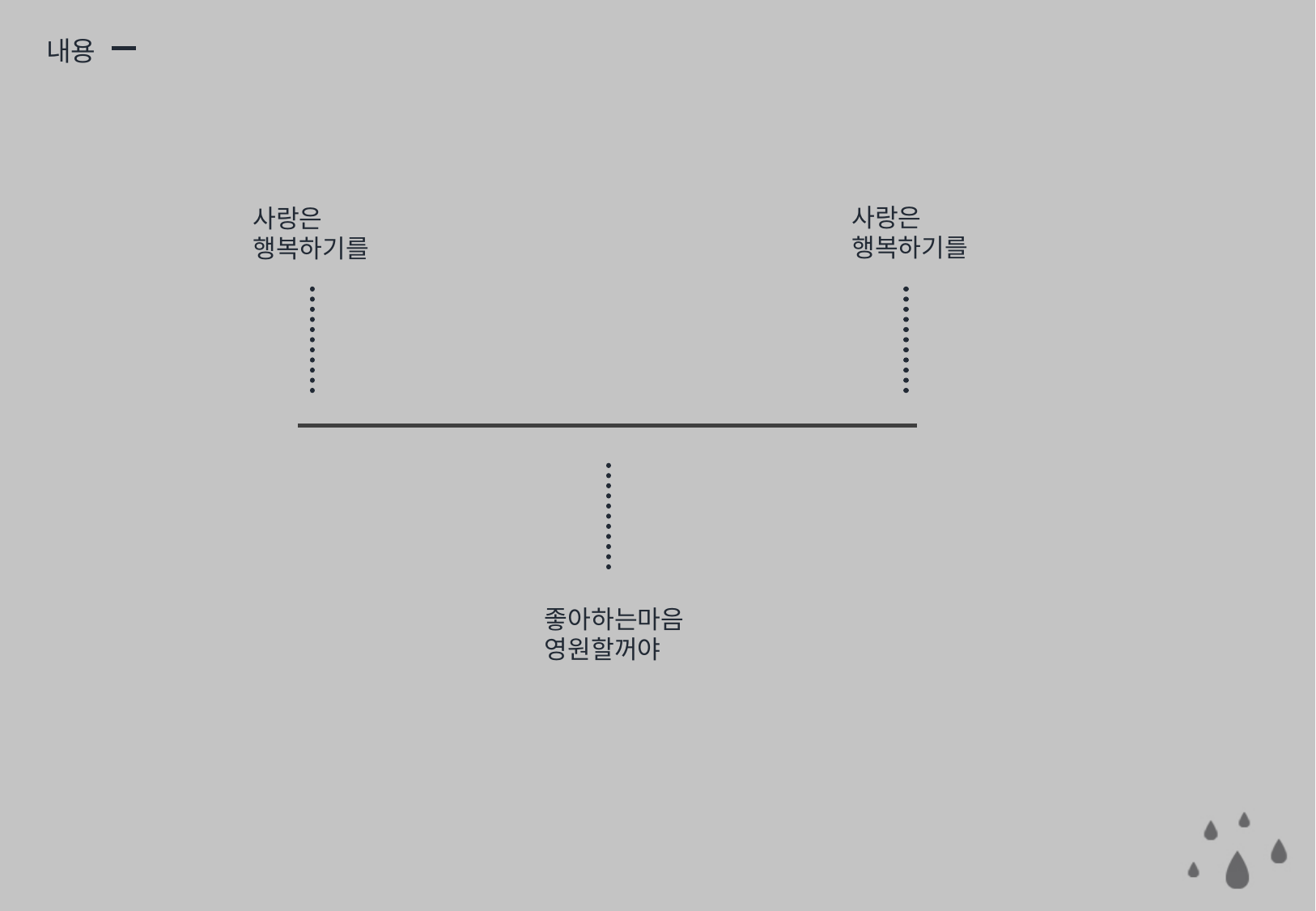

내용
사랑은
행복하기를
사랑은
행복하기를
좋아하는마음
영원할꺼야